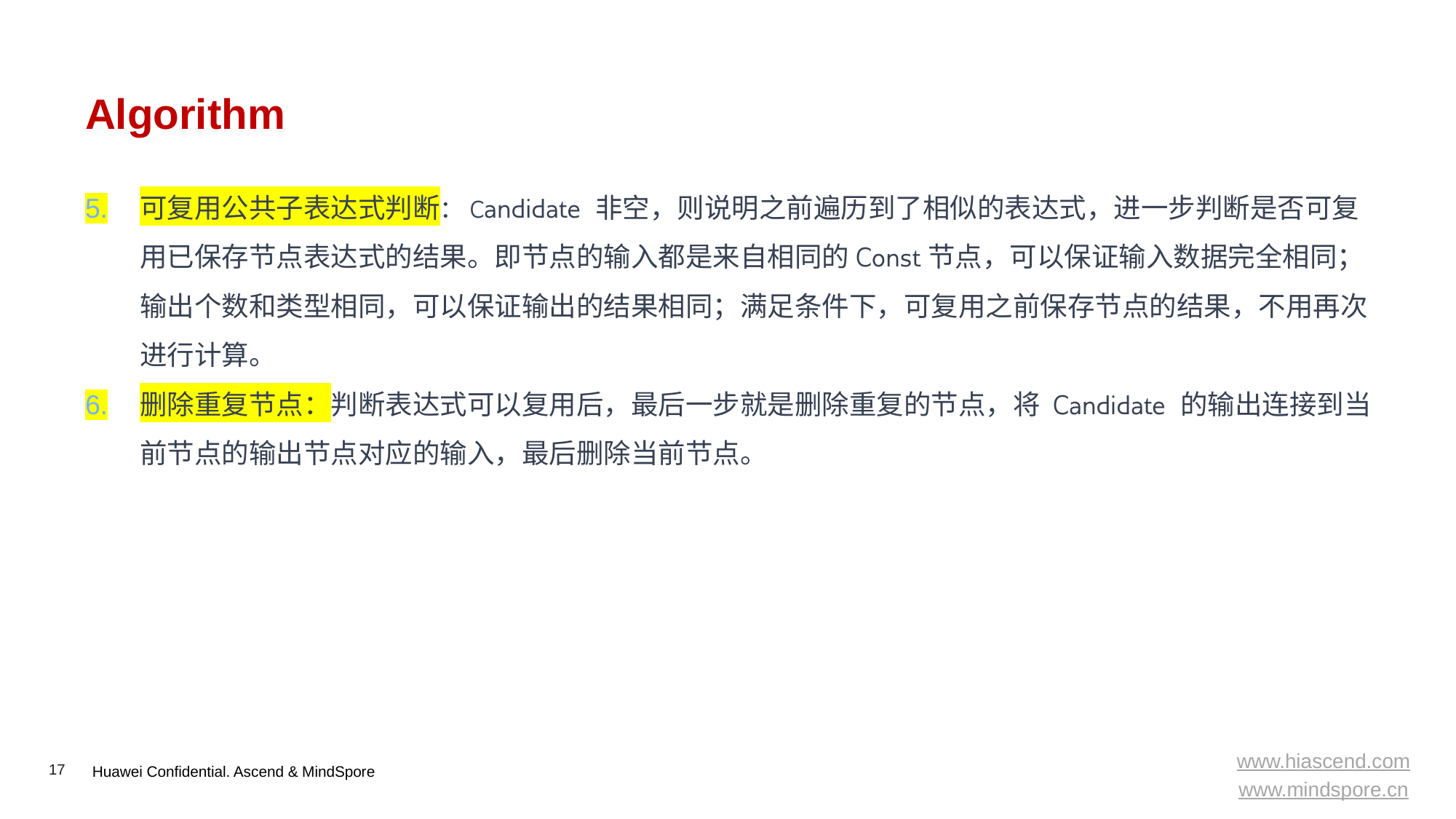

# Algorithm
可复用公共子表达式判断：Candidate 非空，则说明之前遍历到了相似的表达式，进一步判断是否可复用已保存节点表达式的结果。即节点的输入都是来自相同的Const节点，可以保证输入数据完全相同；输出个数和类型相同，可以保证输出的结果相同；满足条件下，可复用之前保存节点的结果，不用再次进行计算。
删除重复节点：判断表达式可以复用后，最后一步就是删除重复的节点，将 Candidate 的输出连接到当前节点的输出节点对应的输入，最后删除当前节点。